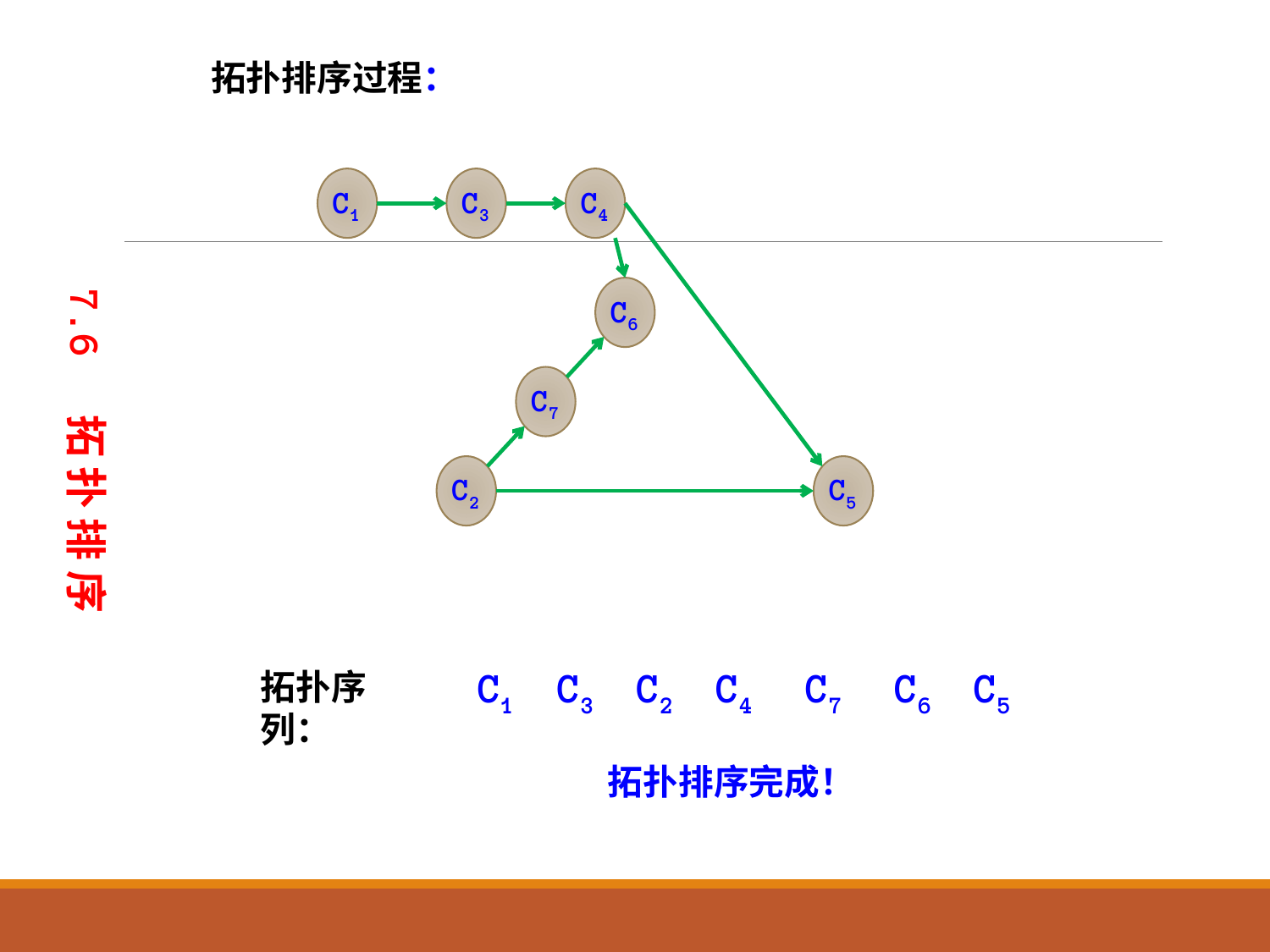

拓扑排序过程：
C1
C3
C4
7.6  拓 扑 排 序
C6
C7
C2
C5
C1
C3
C2
C4
C7
C6
C5
拓扑序列：
拓扑排序完成！